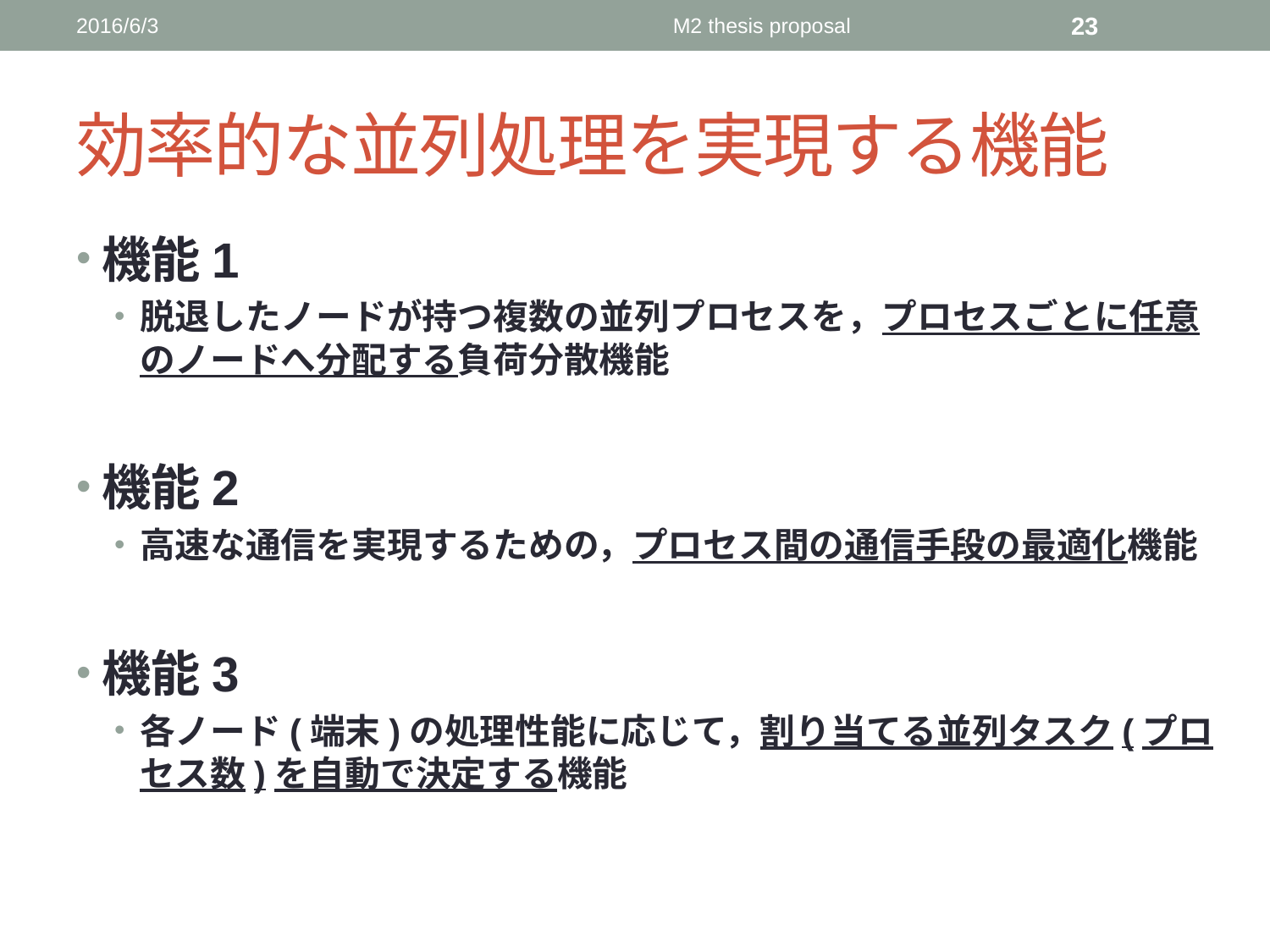

2016/6/3
M2 thesis proposal
23
# 効率的な並列処理を実現する機能
機能1
脱退したノードが持つ複数の並列プロセスを，プロセスごとに任意のノードへ分配する負荷分散機能

機能2
高速な通信を実現するための，プロセス間の通信手段の最適化機能

機能3
各ノード(端末)の処理性能に応じて，割り当てる並列タスク(プロセス数)を自動で決定する機能